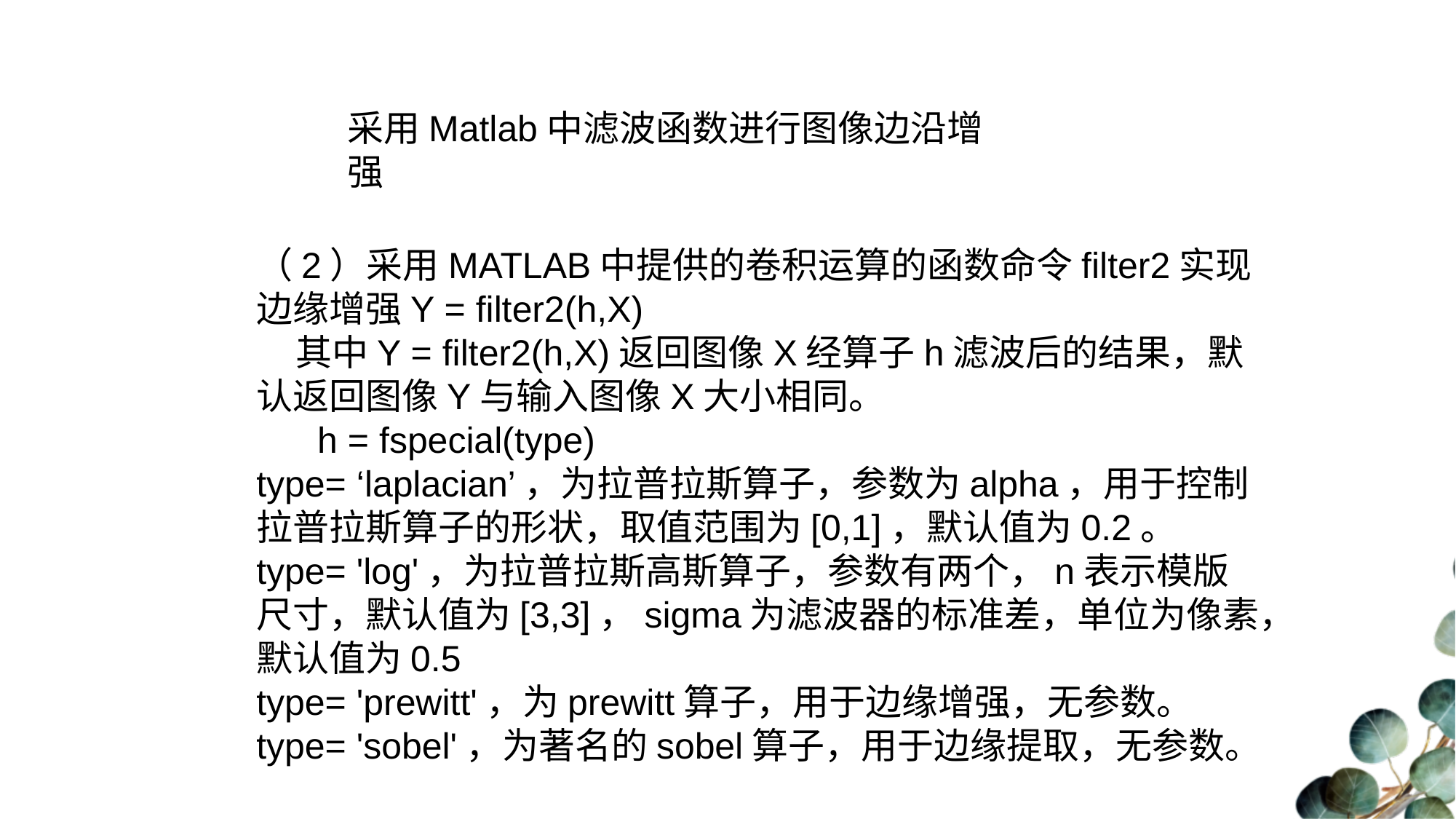

采用Matlab中滤波函数进行图像边沿增强
（2）采用MATLAB中提供的卷积运算的函数命令filter2实现边缘增强Y = filter2(h,X)
   其中Y = filter2(h,X)返回图像X经算子h滤波后的结果，默认返回图像Y与输入图像X大小相同。
      h = fspecial(type)
type= ‘laplacian’，为拉普拉斯算子，参数为alpha，用于控制拉普拉斯算子的形状，取值范围为[0,1]，默认值为0.2。
type= 'log'，为拉普拉斯高斯算子，参数有两个，n表示模版尺寸，默认值为[3,3]，sigma为滤波器的标准差，单位为像素，默认值为0.5
type= 'prewitt'，为prewitt算子，用于边缘增强，无参数。
type= 'sobel'，为著名的sobel算子，用于边缘提取，无参数。